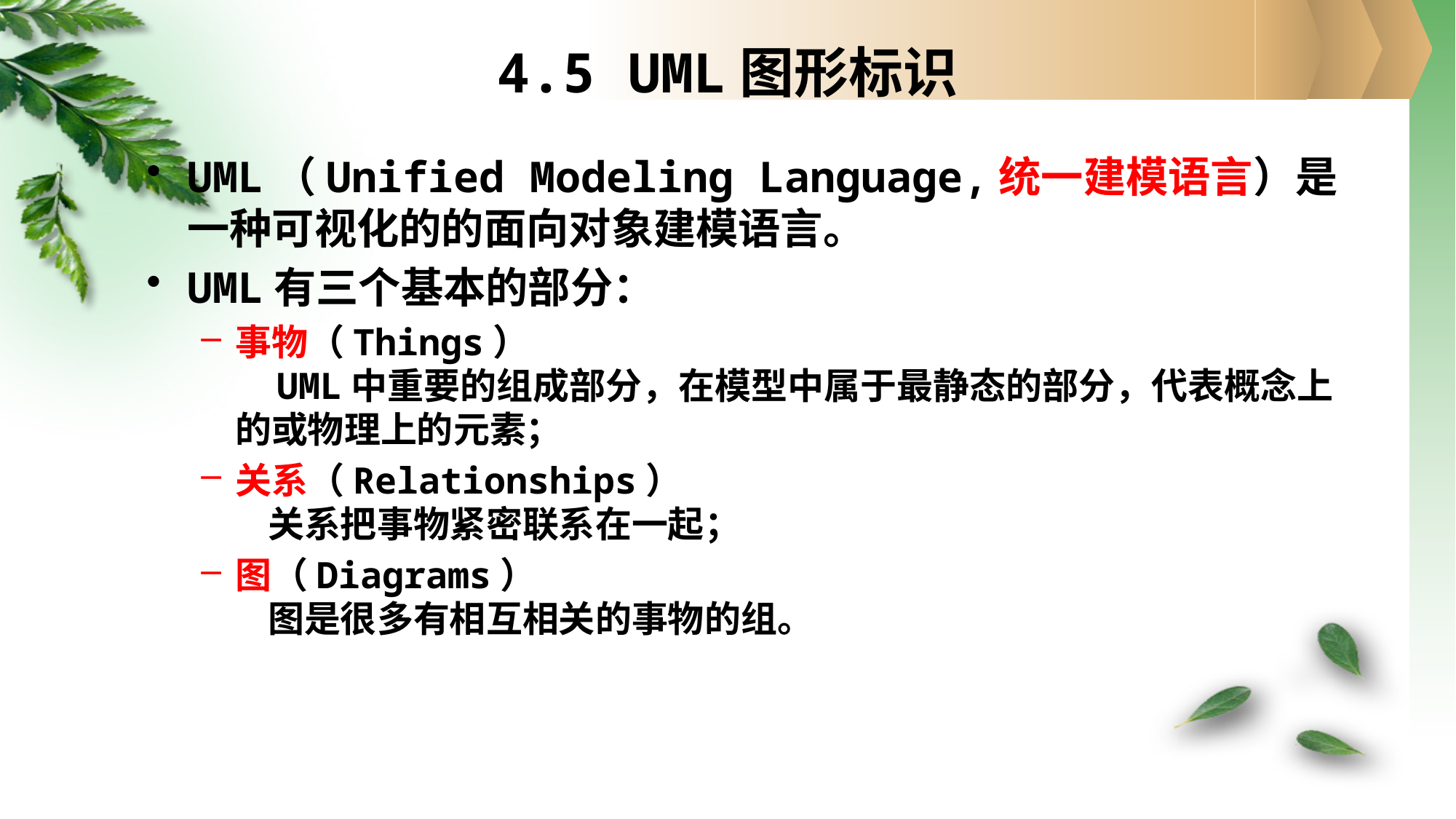

# 4.5 UML图形标识
UML（Unified Modeling Language,统一建模语言）是一种可视化的的面向对象建模语言。
UML有三个基本的部分：
事物（Things）
    UML中重要的组成部分，在模型中属于最静态的部分，代表概念上的或物理上的元素；
关系（Relationships）
    关系把事物紧密联系在一起；
图（Diagrams）
    图是很多有相互相关的事物的组。